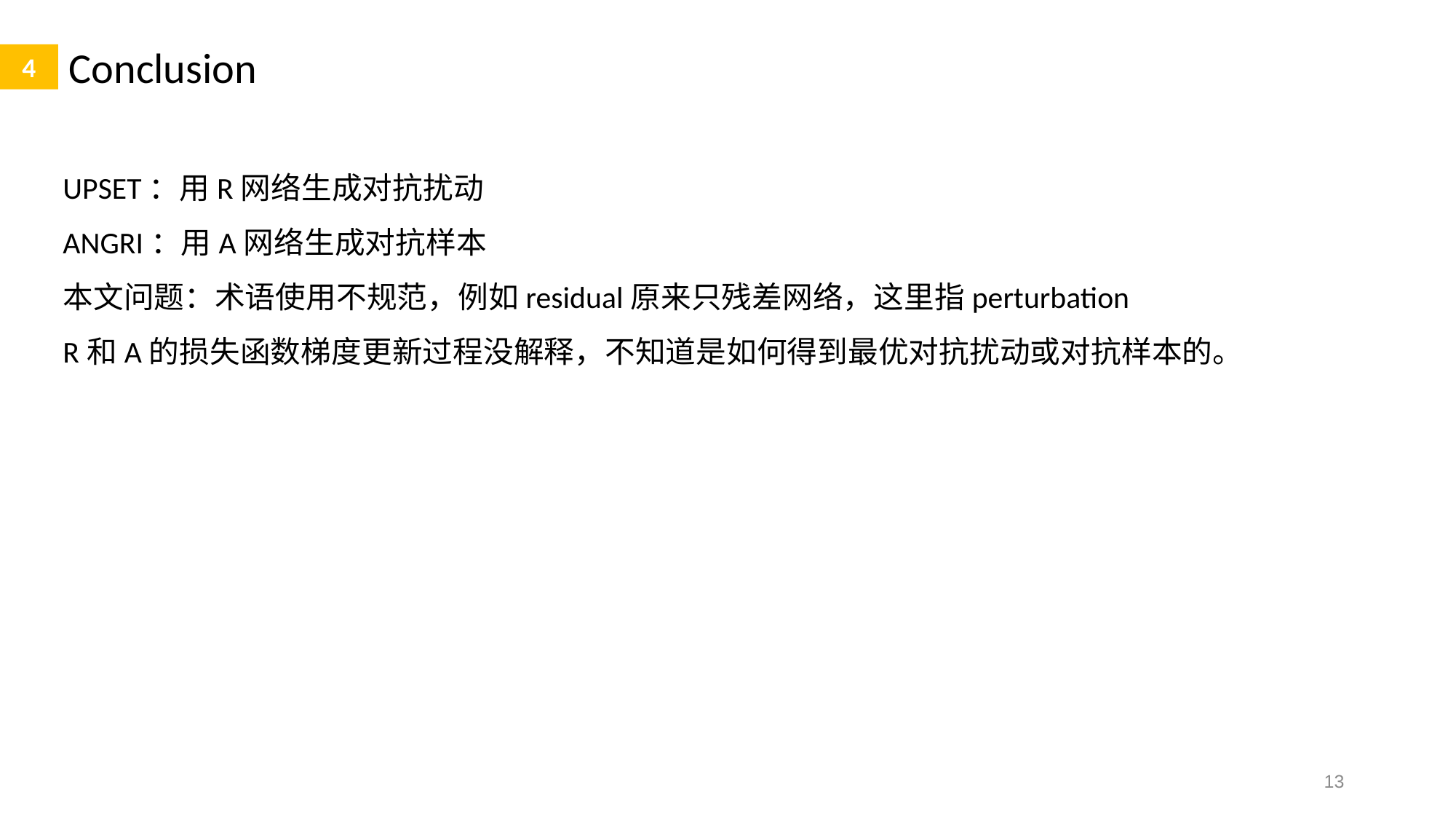

Conclusion
4
UPSET：用R网络生成对抗扰动
ANGRI：用A网络生成对抗样本
本文问题：术语使用不规范，例如residual原来只残差网络，这里指perturbation
R和A的损失函数梯度更新过程没解释，不知道是如何得到最优对抗扰动或对抗样本的。
13